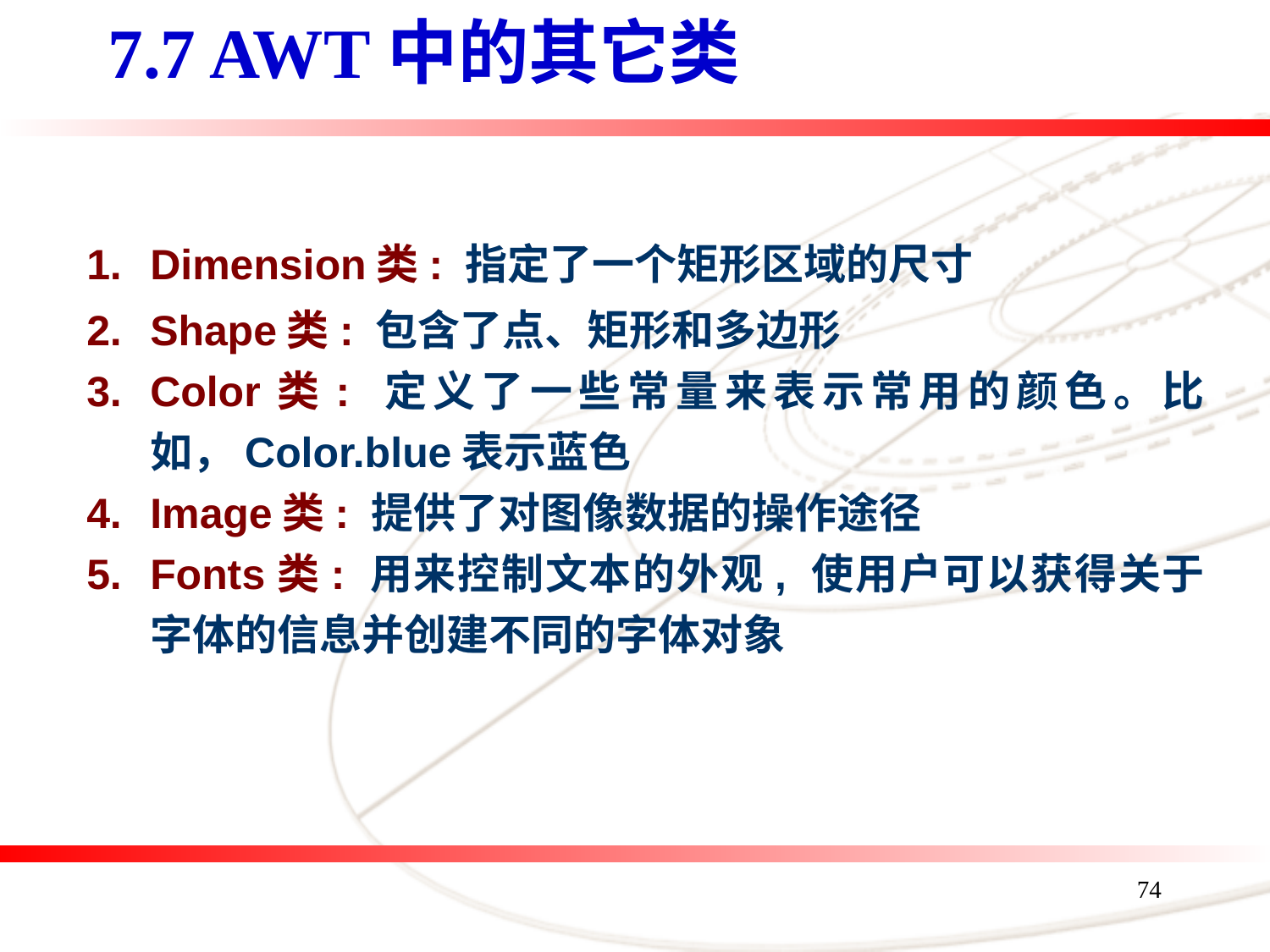

# 7.7 AWT中的其它类
Dimension类: 指定了一个矩形区域的尺寸
Shape类: 包含了点、矩形和多边形
Color类: 定义了一些常量来表示常用的颜色。比如，Color.blue表示蓝色
Image类: 提供了对图像数据的操作途径
Fonts类: 用来控制文本的外观, 使用户可以获得关于字体的信息并创建不同的字体对象
74